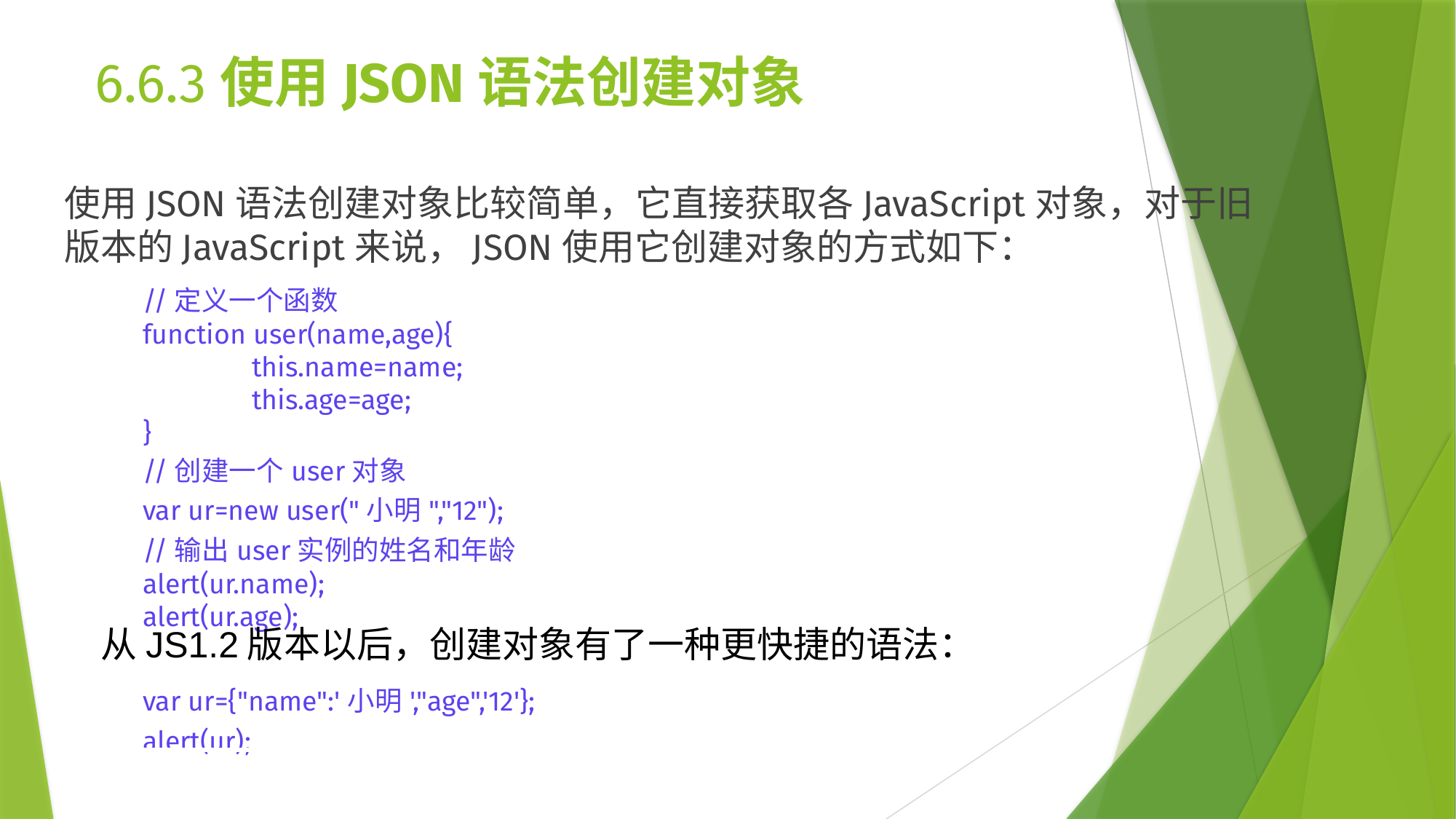

# 6.6.3使用JSON语法创建对象
使用JSON语法创建对象比较简单，它直接获取各JavaScript对象，对于旧版本的JavaScript来说，JSON使用它创建对象的方式如下：

| //定义一个函数 function user(name,age){ this.name=name; this.age=age; } //创建一个user对象 var ur=new user("小明","12"); //输出user实例的姓名和年龄 alert(ur.name); alert(ur.age); |
| --- |
从JS1.2版本以后，创建对象有了一种更快捷的语法：
| var ur={"name":'小明',"age",'12'}; alert(ur); |
| --- |